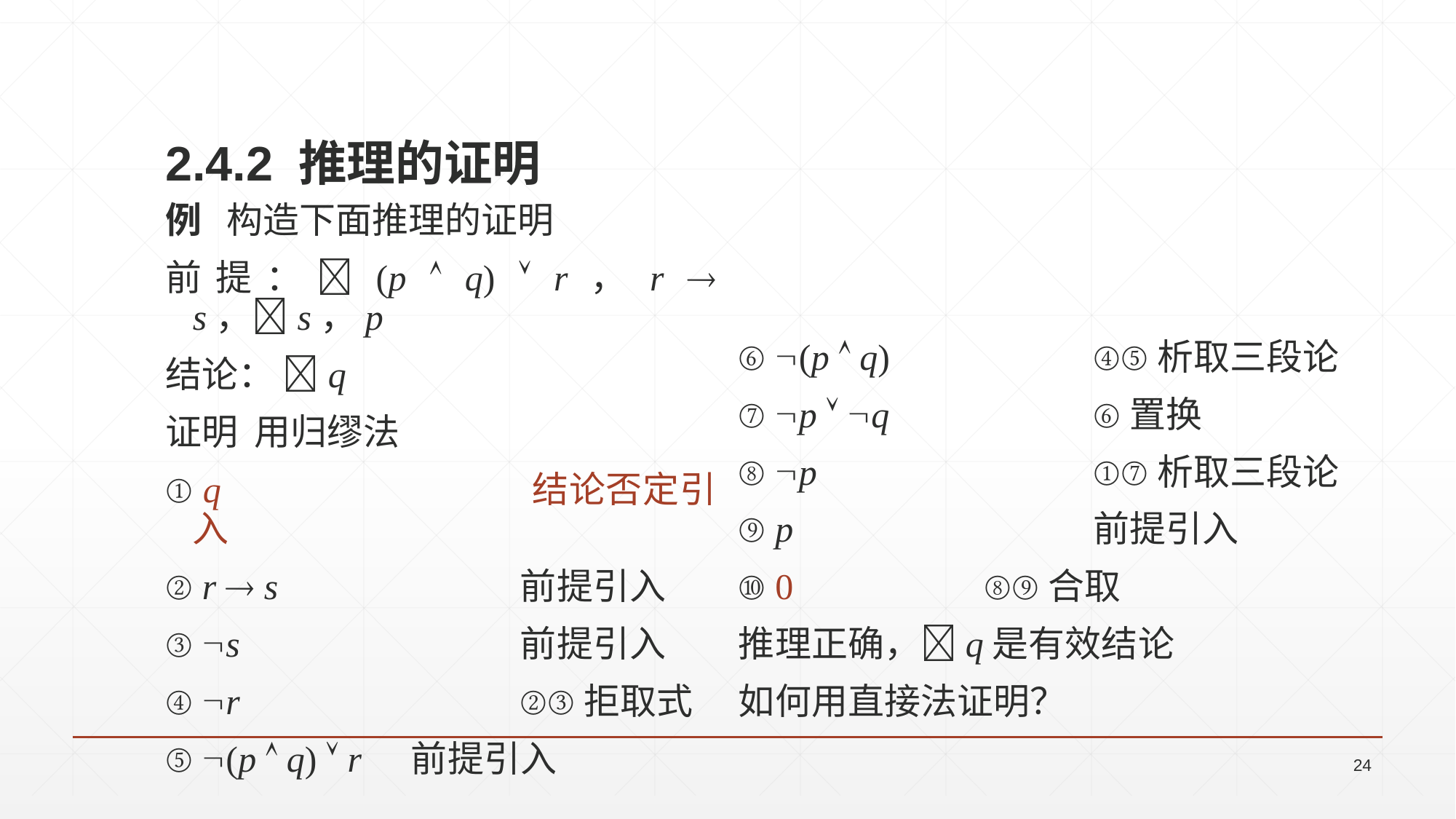

2.4.2 推理的证明
例   构造下面推理的证明
前提：¬(p ∧ q) ∨ r，r → s，¬s，p
结论： ¬q
证明  用归缪法
① q              		结论否定引入
② r → s        		前提引入
③ ¬s              		前提引入
④ ¬r              		②③拒取式
⑤ ¬(p ∧ q) ∨ r	前提引入
⑥ ¬(p ∧ q) 		④⑤析取三段论
⑦ ¬p ∨ ¬q                	⑥置换
⑧ ¬p                       	①⑦析取三段论
⑨ p                          	前提引入
⑩ 0                   	⑧⑨合取
推理正确，¬q是有效结论
如何用直接法证明？
24